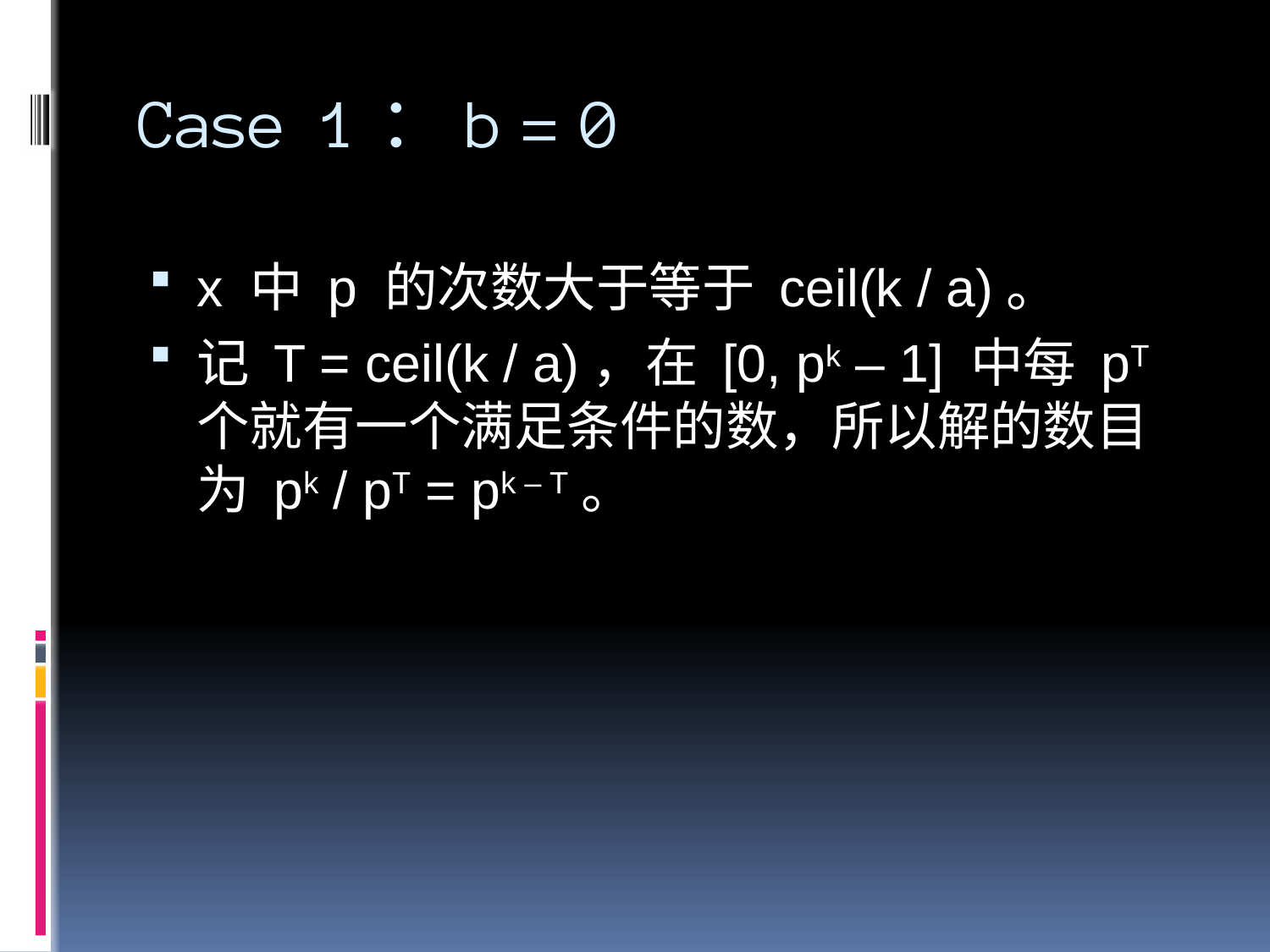

# Case 1：b = 0
x 中 p 的次数大于等于 ceil(k / a)。
记 T = ceil(k / a)，在 [0, pk – 1] 中每 pT 个就有一个满足条件的数，所以解的数目为 pk / pT = pk – T。